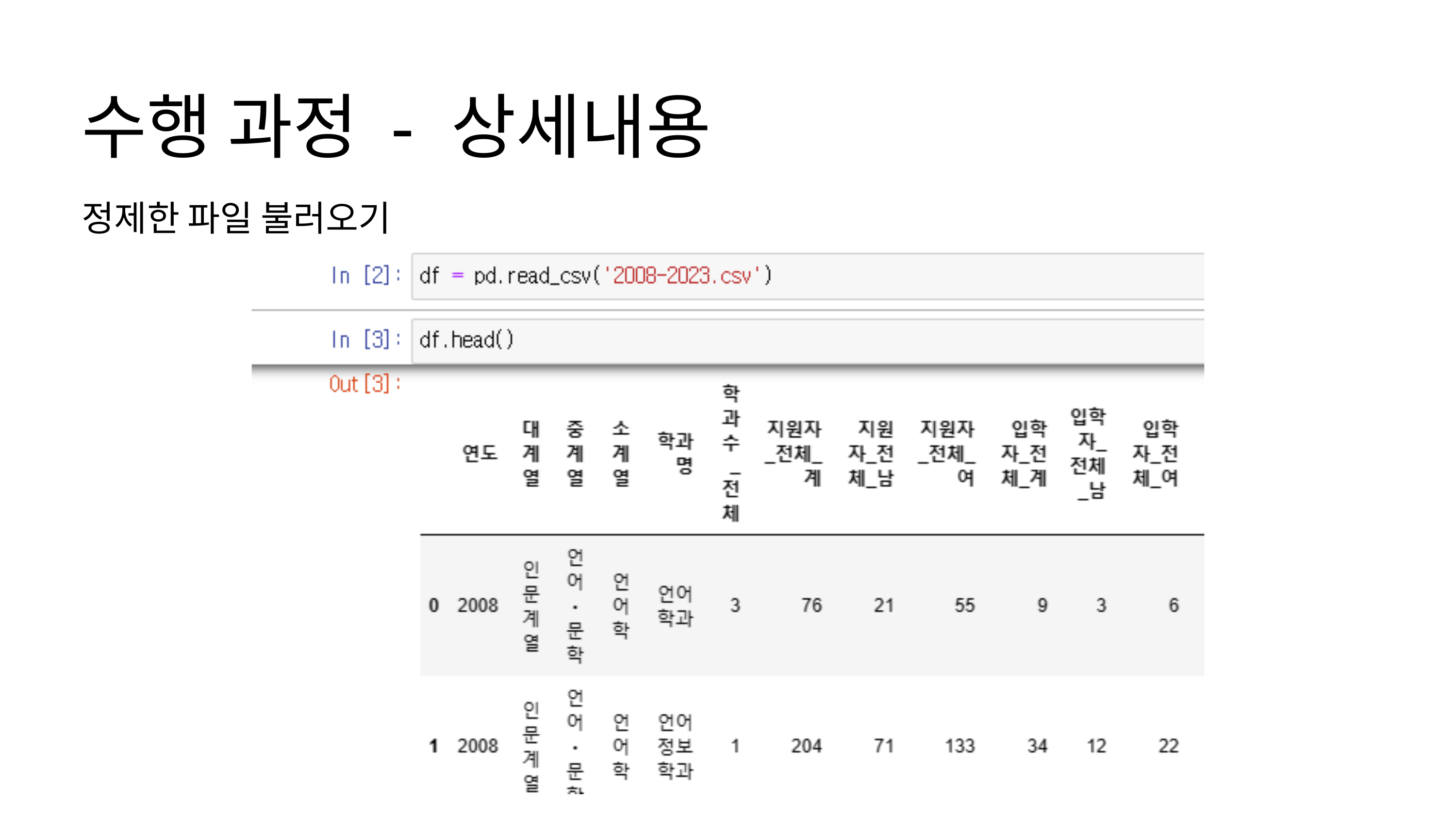

수행 과정 - 상세내용
정제한 파일 불러오기